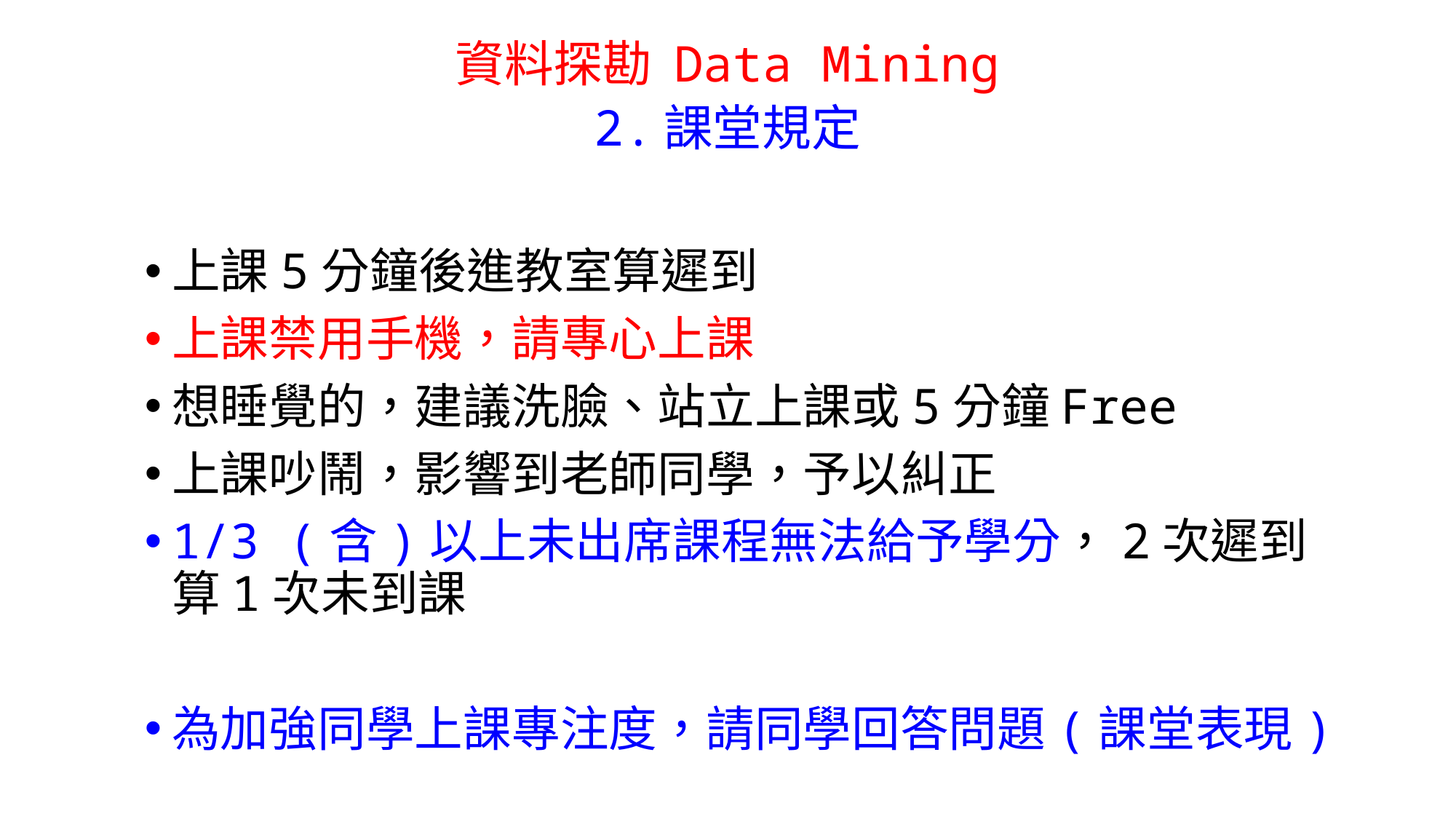

# 資料探勘 Data Mining 2.課堂規定
上課5分鐘後進教室算遲到
上課禁用手機，請專心上課
想睡覺的，建議洗臉、站立上課或5分鐘Free
上課吵鬧，影響到老師同學，予以糾正
1/3 (含)以上未出席課程無法給予學分，2次遲到算1次未到課

為加強同學上課專注度，請同學回答問題(課堂表現)